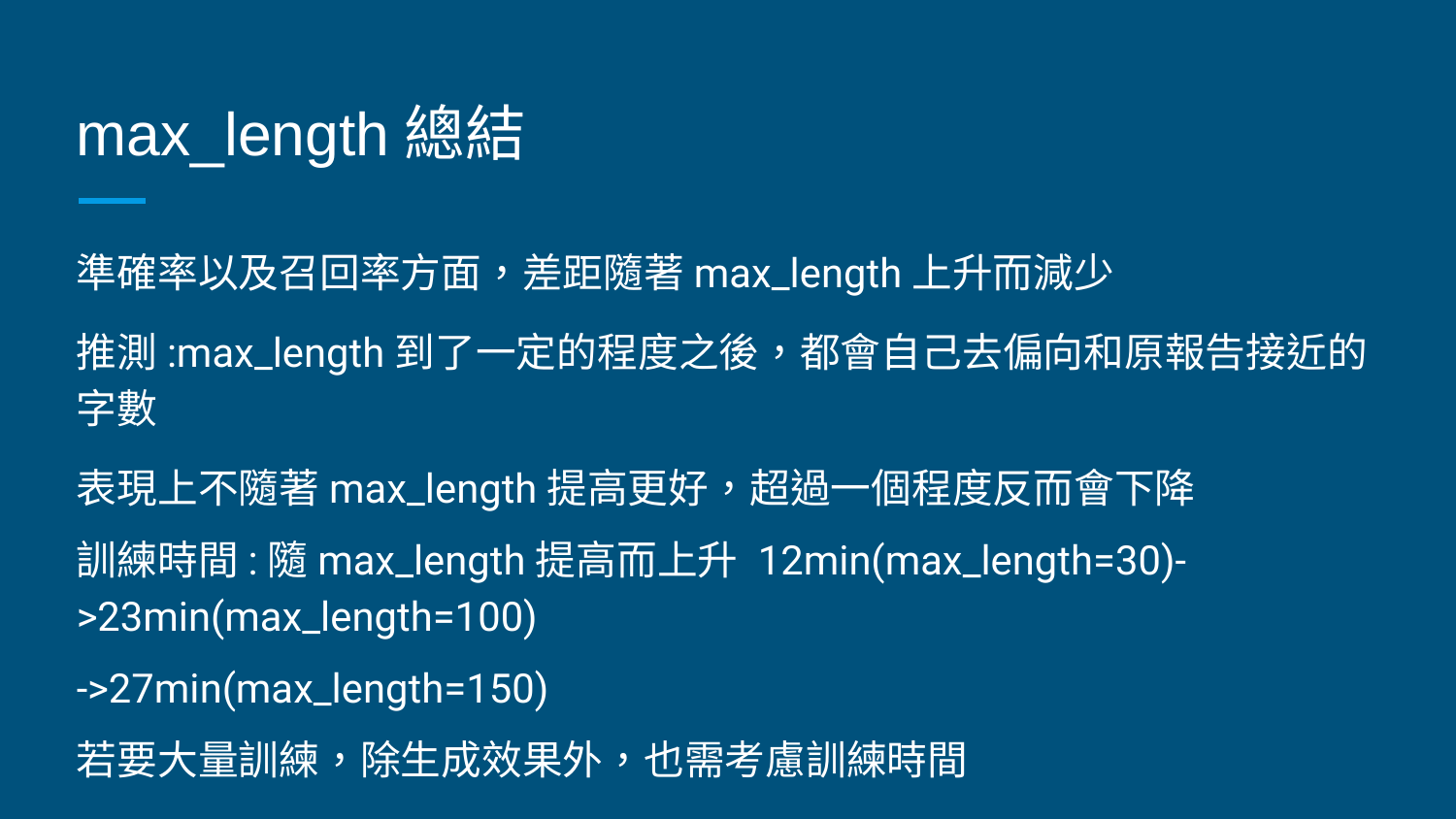

# max_length總結
準確率以及召回率方面，差距隨著max_length上升而減少
推測:max_length到了一定的程度之後，都會自己去偏向和原報告接近的字數
表現上不隨著max_length提高更好，超過一個程度反而會下降
訓練時間:隨max_length提高而上升 12min(max_length=30)->23min(max_length=100)
->27min(max_length=150)
若要大量訓練，除生成效果外，也需考慮訓練時間